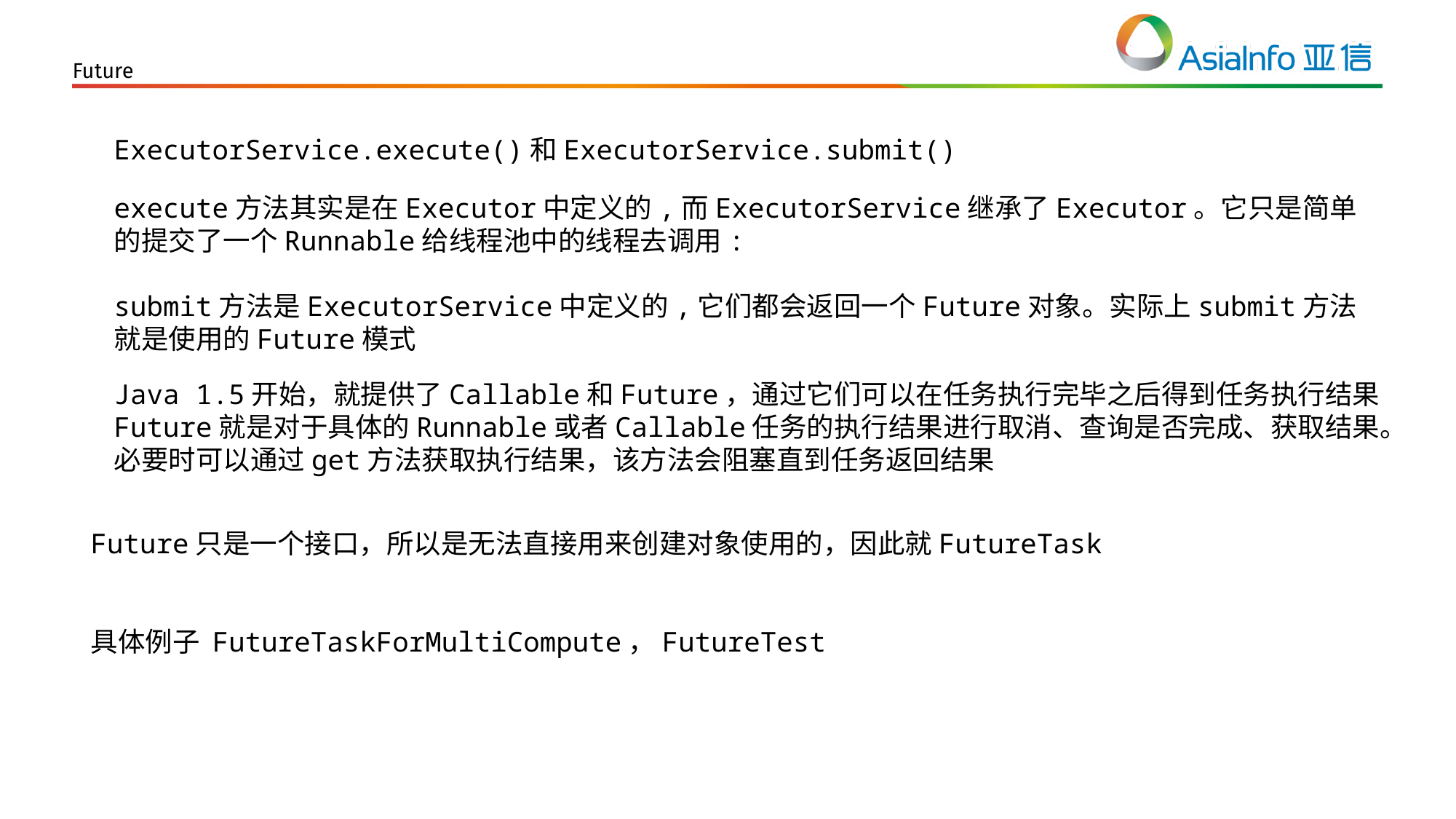

Future
ExecutorService.execute()和ExecutorService.submit()

execute方法其实是在Executor中定义的,而ExecutorService继承了Executor。它只是简单的提交了一个Runnable给线程池中的线程去调用:

submit方法是ExecutorService中定义的,它们都会返回一个Future对象。实际上submit方法就是使用的Future模式

Java 1.5开始，就提供了Callable和Future，通过它们可以在任务执行完毕之后得到任务执行结果
Future就是对于具体的Runnable或者Callable任务的执行结果进行取消、查询是否完成、获取结果。必要时可以通过get方法获取执行结果，该方法会阻塞直到任务返回结果
Future只是一个接口，所以是无法直接用来创建对象使用的，因此就FutureTask

具体例子 FutureTaskForMultiCompute，FutureTest